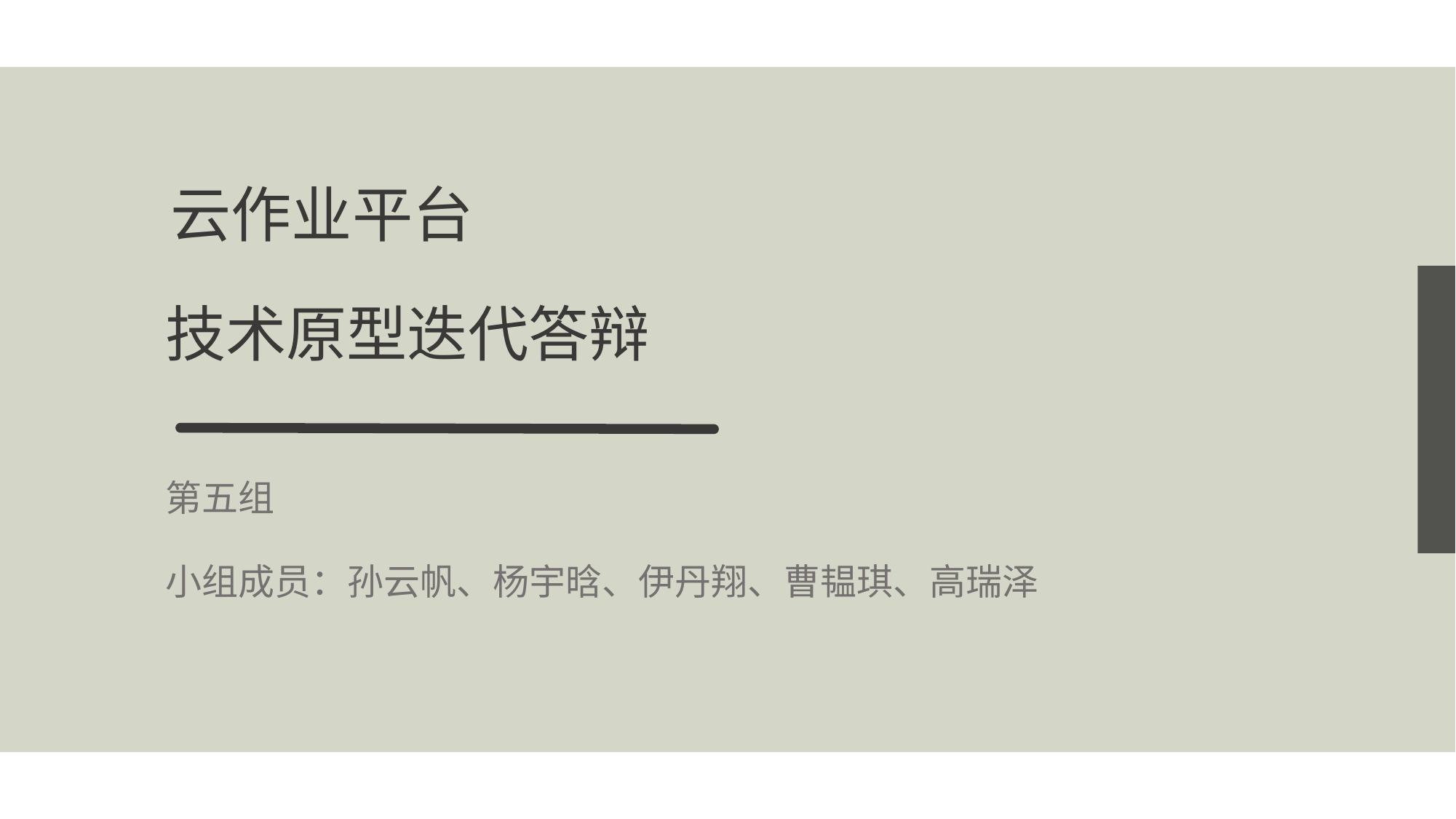

云作业平台

技术原型迭代答辩
第五组
小组成员：孙云帆、杨宇晗、伊丹翔、曹韫琪、高瑞泽